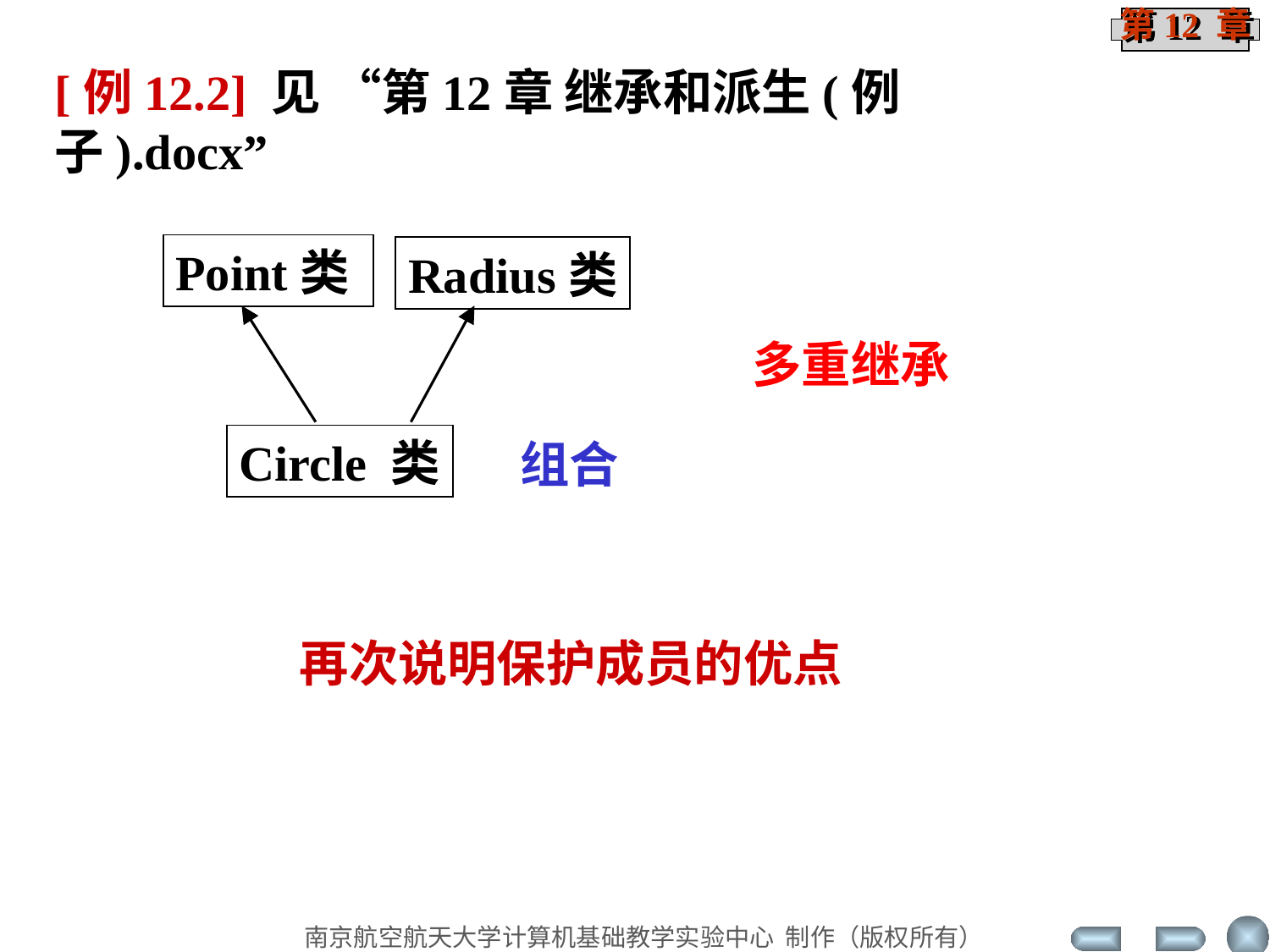

[例12.2] 见 “第12章 继承和派生(例子).docx”
Point类
Radius类

多重继承
Circle 类
 组合
再次说明保护成员的优点